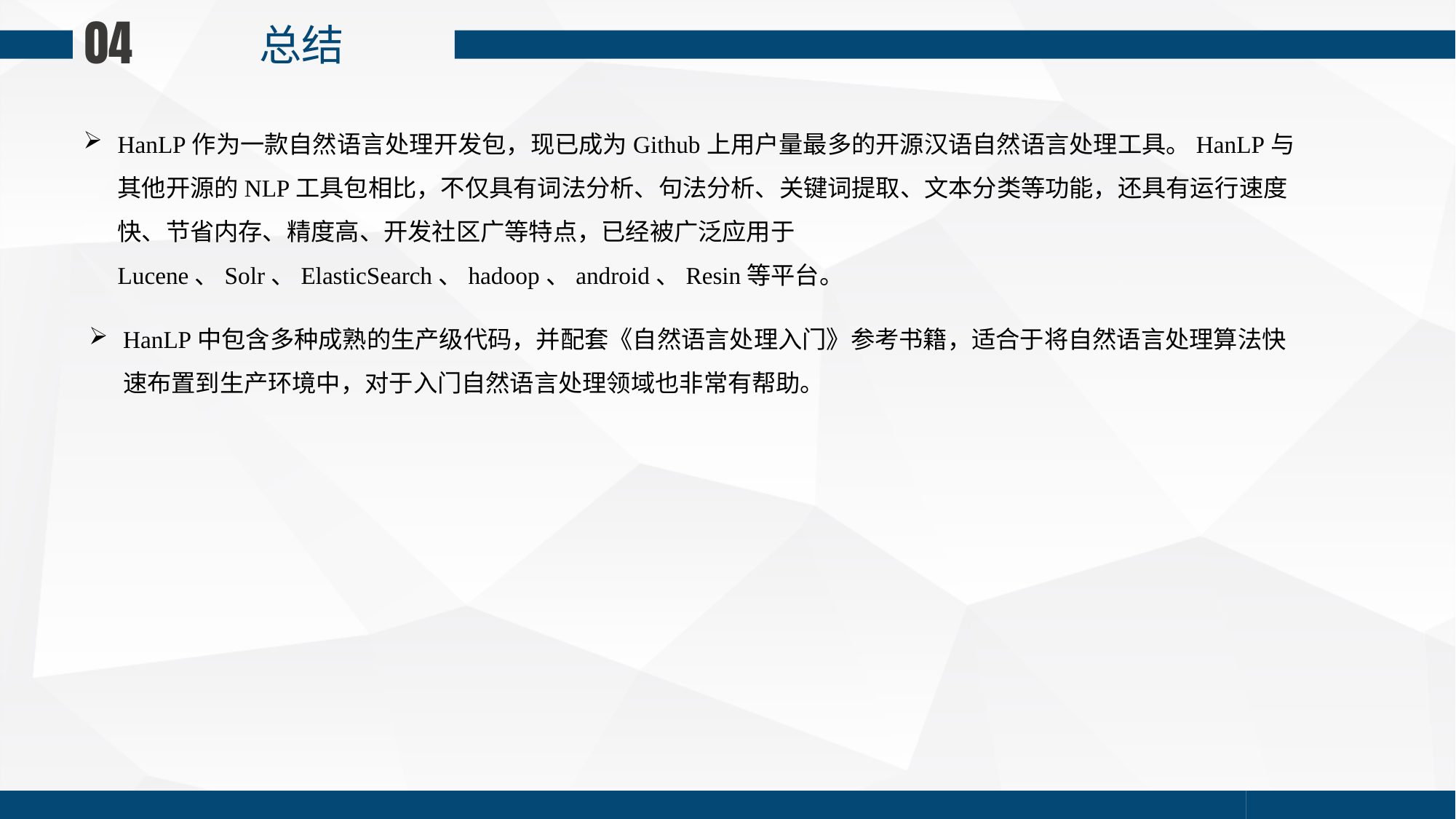

04
 总结

HanLP作为一款自然语言处理开发包，现已成为Github上用户量最多的开源汉语自然语言处理工具。HanLP与其他开源的NLP工具包相比，不仅具有词法分析、句法分析、关键词提取、文本分类等功能，还具有运行速度快、节省内存、精度高、开发社区广等特点，已经被广泛应用于Lucene、Solr、ElasticSearch、hadoop、android、Resin等平台。
HanLP中包含多种成熟的生产级代码，并配套《自然语言处理入门》参考书籍，适合于将自然语言处理算法快速布置到生产环境中，对于入门自然语言处理领域也非常有帮助。